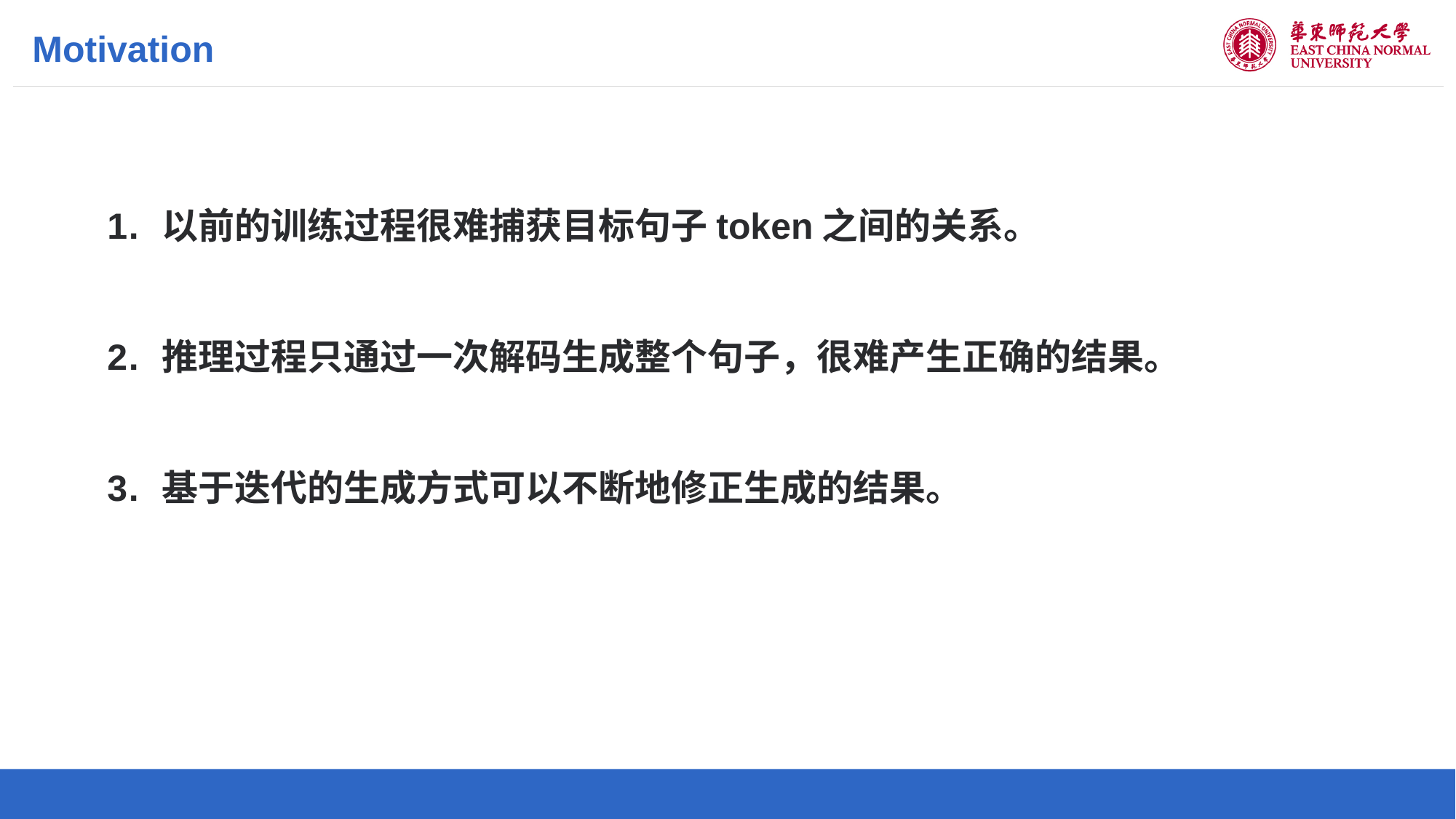

Motivation
以前的训练过程很难捕获目标句子token之间的关系。

推理过程只通过一次解码生成整个句子，很难产生正确的结果。

基于迭代的生成方式可以不断地修正生成的结果。